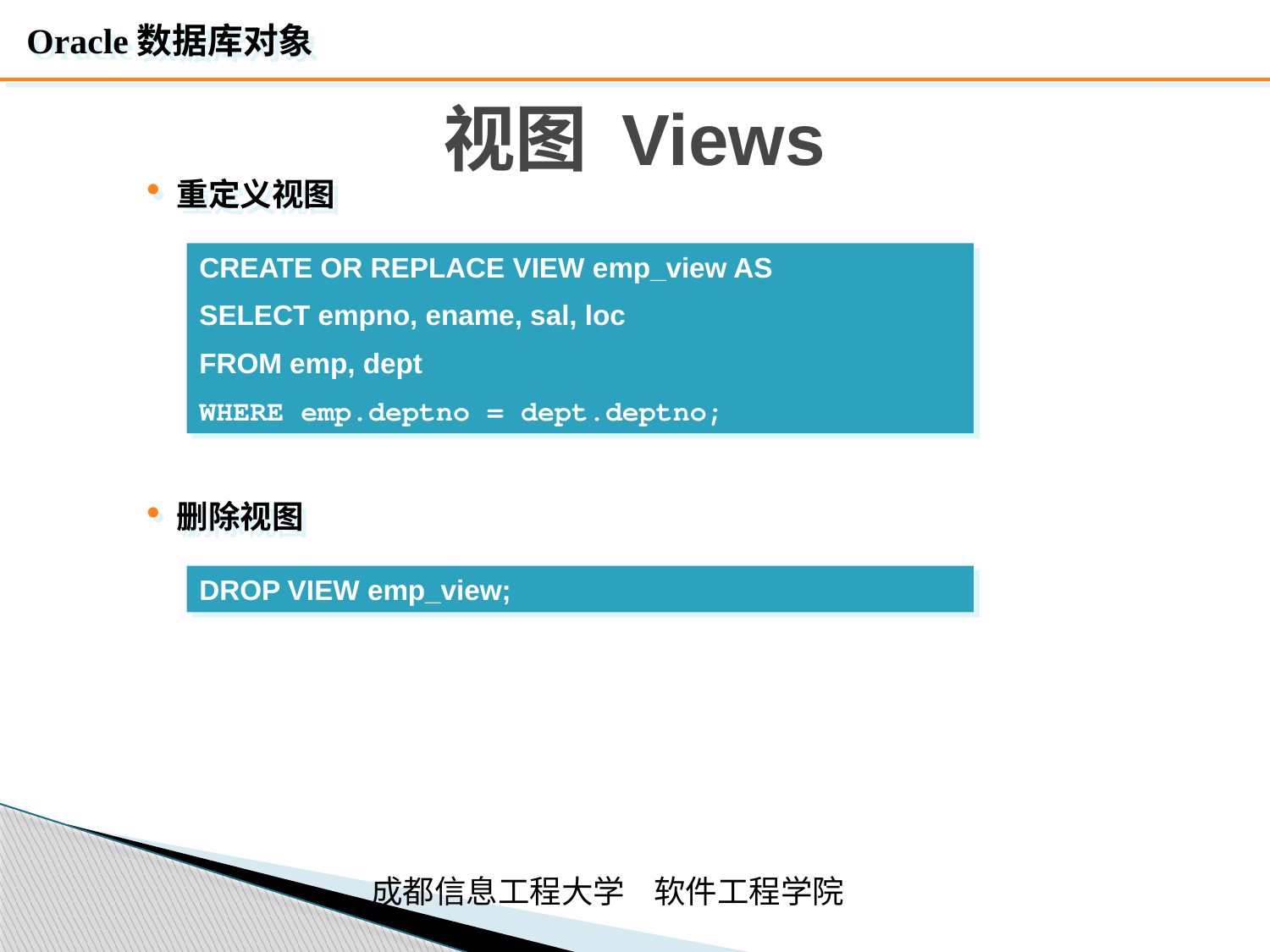

Oracle数据库对象
# 视图 Views

重定义视图
CREATE OR REPLACE VIEW emp_view AS
SELECT empno, ename, sal, loc
FROM emp, dept
WHERE emp.deptno = dept.deptno;
删除视图
DROP VIEW emp_view;